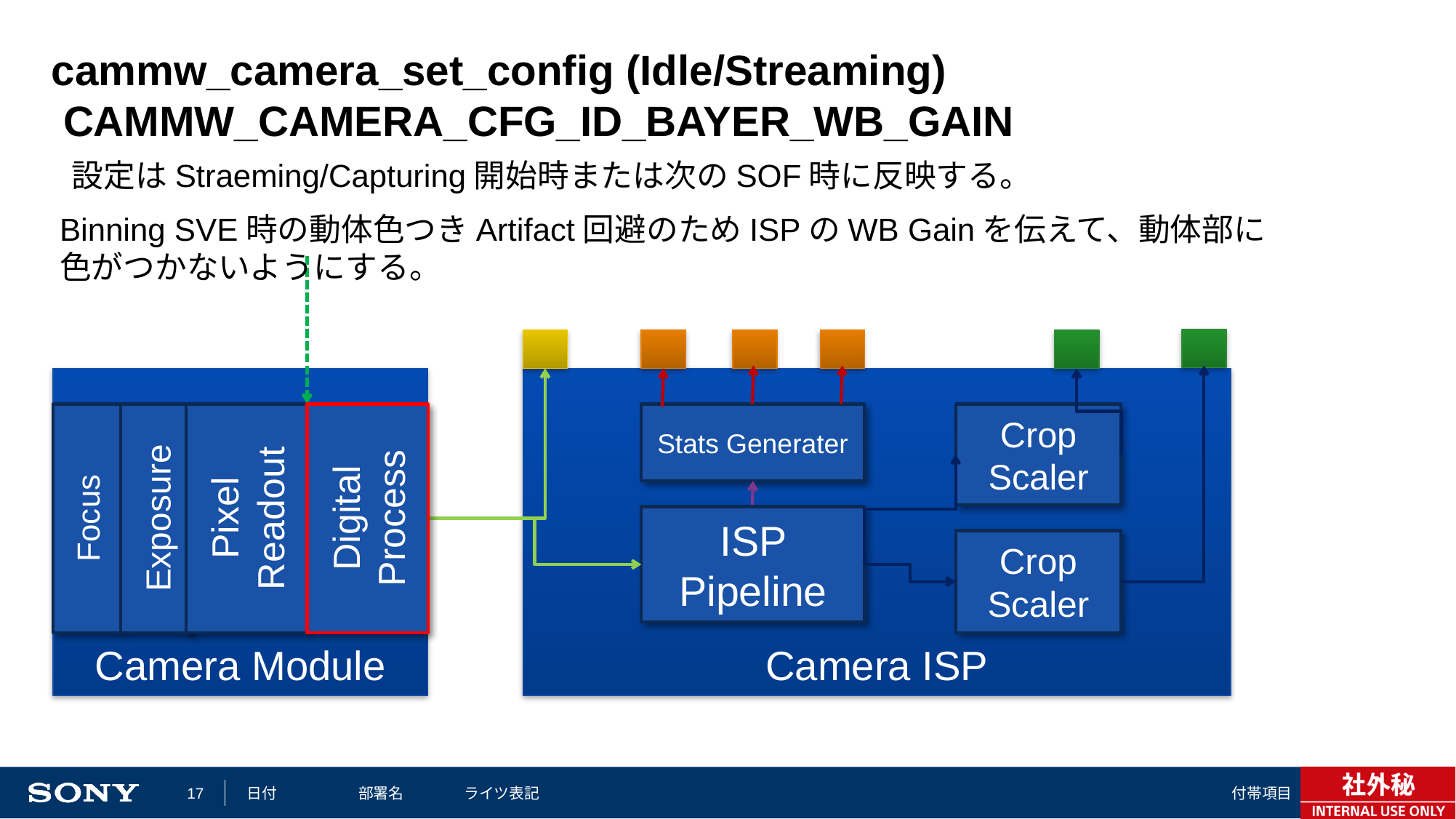

# cammw_camera_set_config (Idle/Streaming) CAMMW_CAMERA_CFG_ID_BAYER_WB_GAIN
設定はStraeming/Capturing開始時または次のSOF時に反映する。
Binning SVE時の動体色つきArtifact回避のためISPのWB Gainを伝えて、動体部に
色がつかないようにする。

Camera ISP
Camera Module
Crop
Scaler
Digital Process
Focus
Exposure
Pixel Readout
Stats Generater
ISP Pipeline
Crop
Scaler